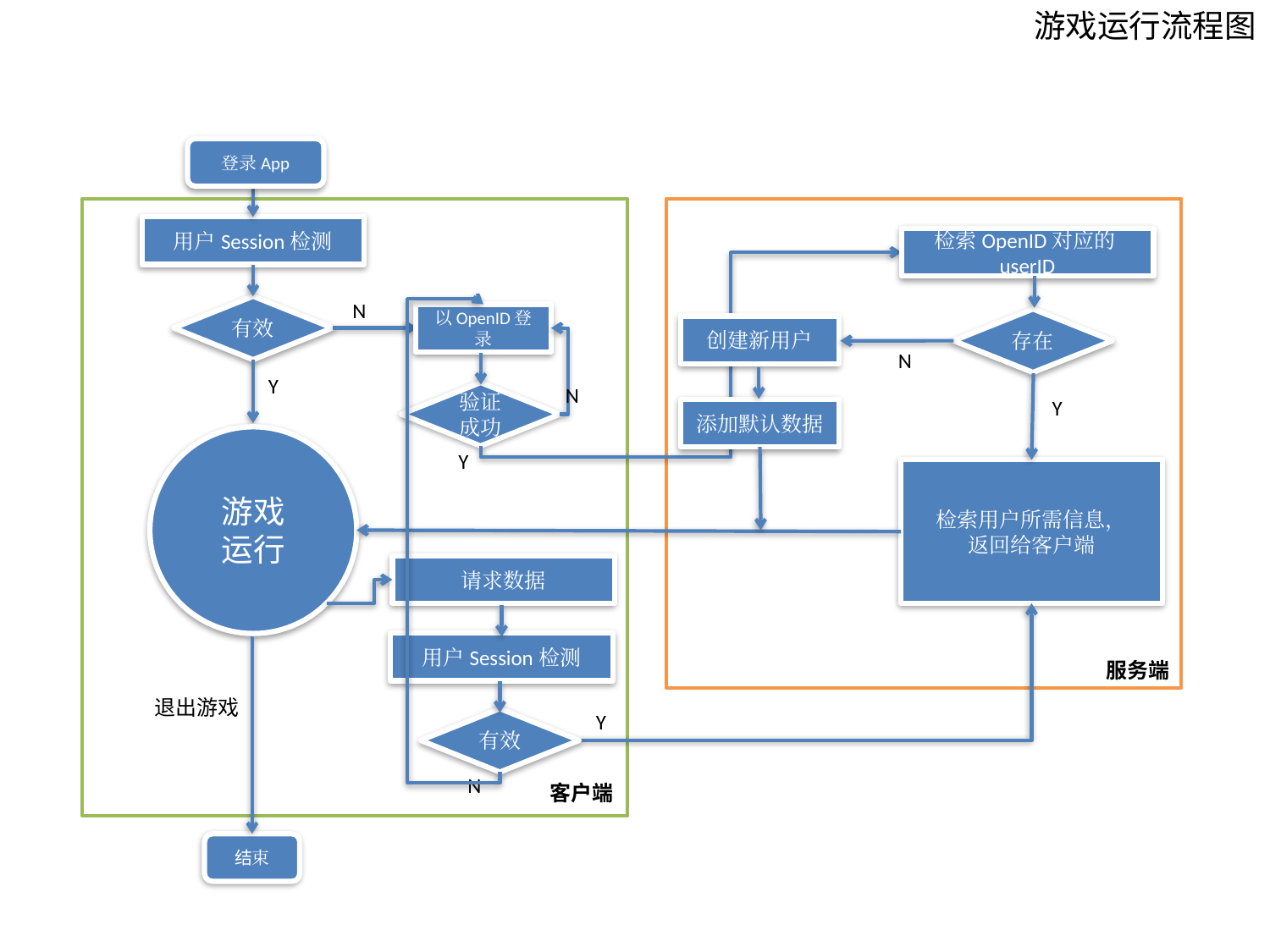

游戏运行流程图
登录App

服务端
用户Session检测
检索OpenID对应的userID
N
有效
以OpenID登录
存在
创建新用户
N
Y
N
验证成功
Y
添加默认数据
游戏
运行
Y
检索用户所需信息，
返回给客户端
请求数据
用户Session检测
退出游戏
Y
有效
N
客户端
结束